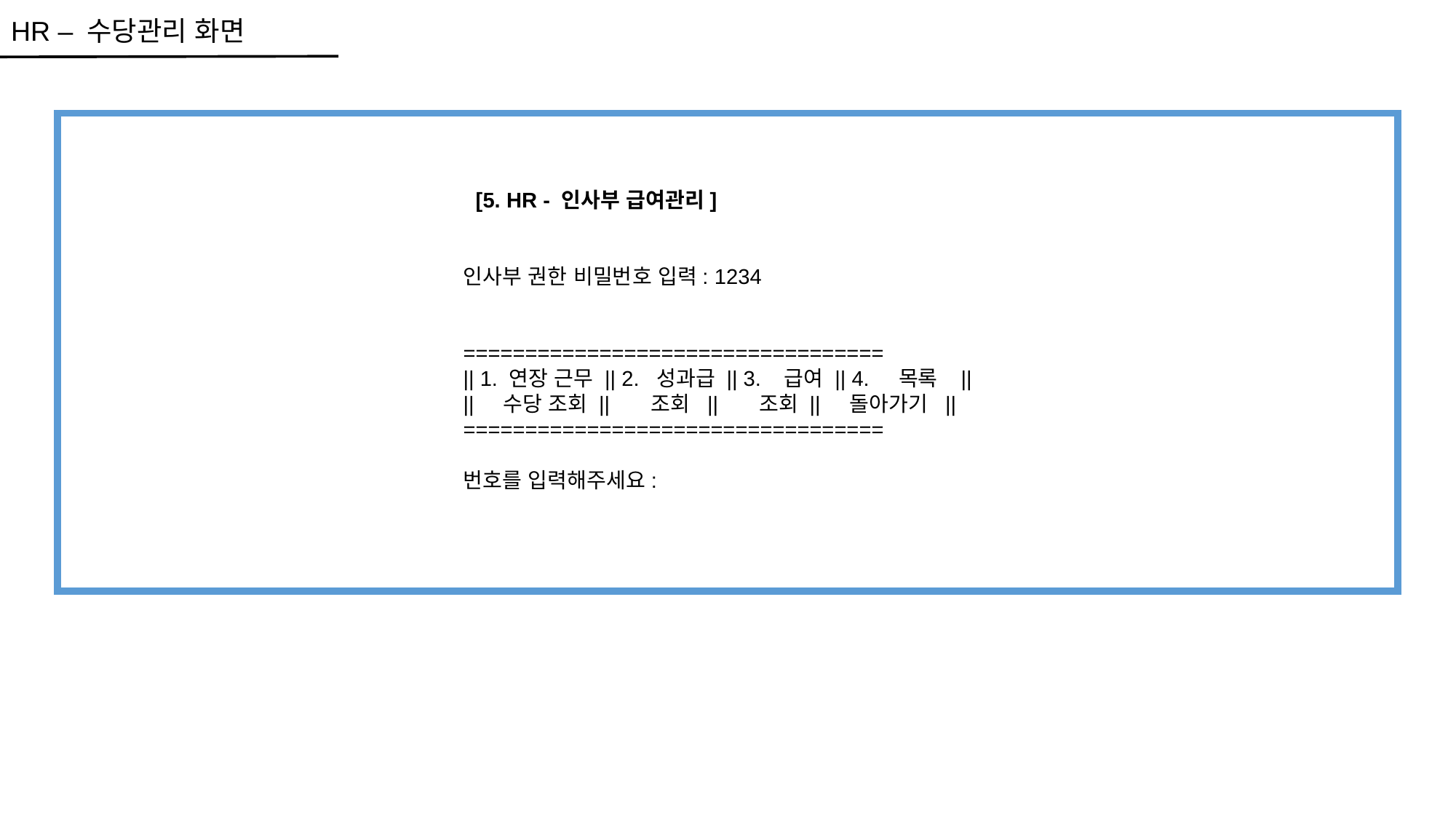

HR – 수당관리 화면

 [5. HR - 인사부 급여관리]

인사부 권한 비밀번호 입력: 1234

==================================
|| 1. 연장 근무 || 2.  성과급 || 3.   급여 || 4.    목록   ||
||    수당 조회 ||      조회  ||      조회 ||    돌아가기  ||
==================================

번호를 입력해주세요: